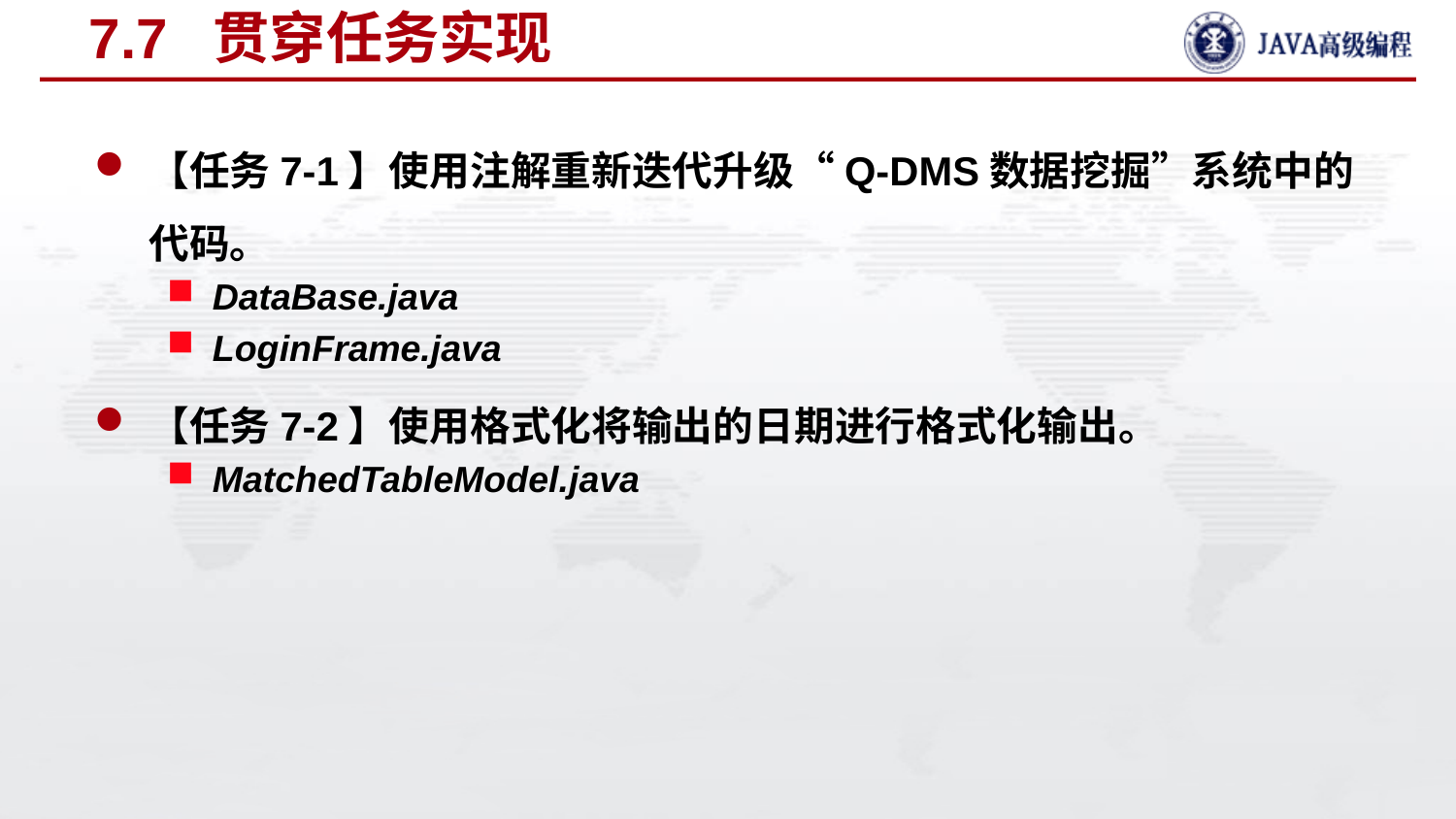

# 7.7  贯穿任务实现
【任务7-1】使用注解重新迭代升级“Q-DMS数据挖掘”系统中的代码。
DataBase.java
LoginFrame.java
【任务7-2】使用格式化将输出的日期进行格式化输出。
MatchedTableModel.java